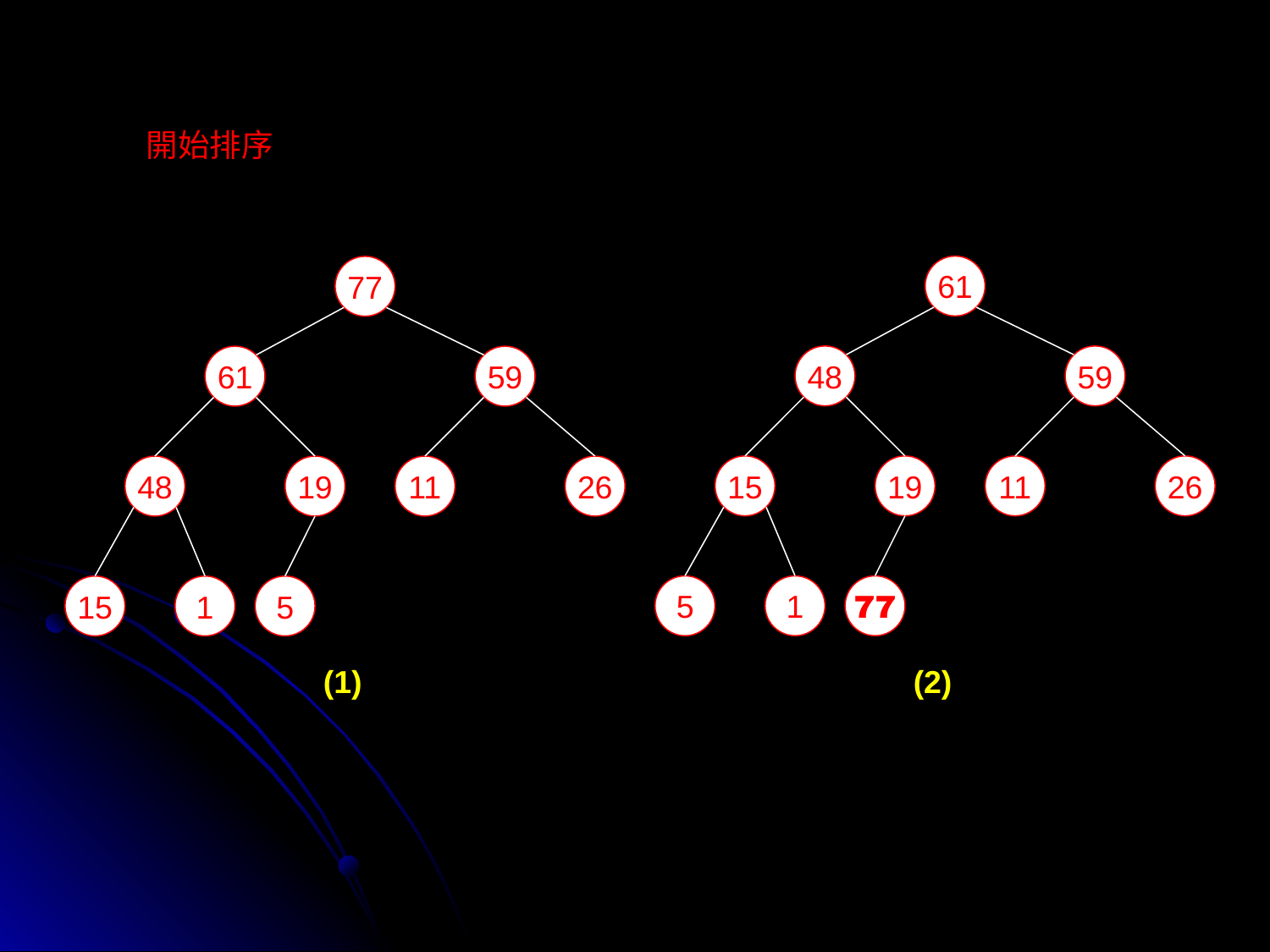

開始排序
61
48
59
15
19
11
26
5
1
77
77
61
59
48
19
11
26
15
1
5
(2)
(1)